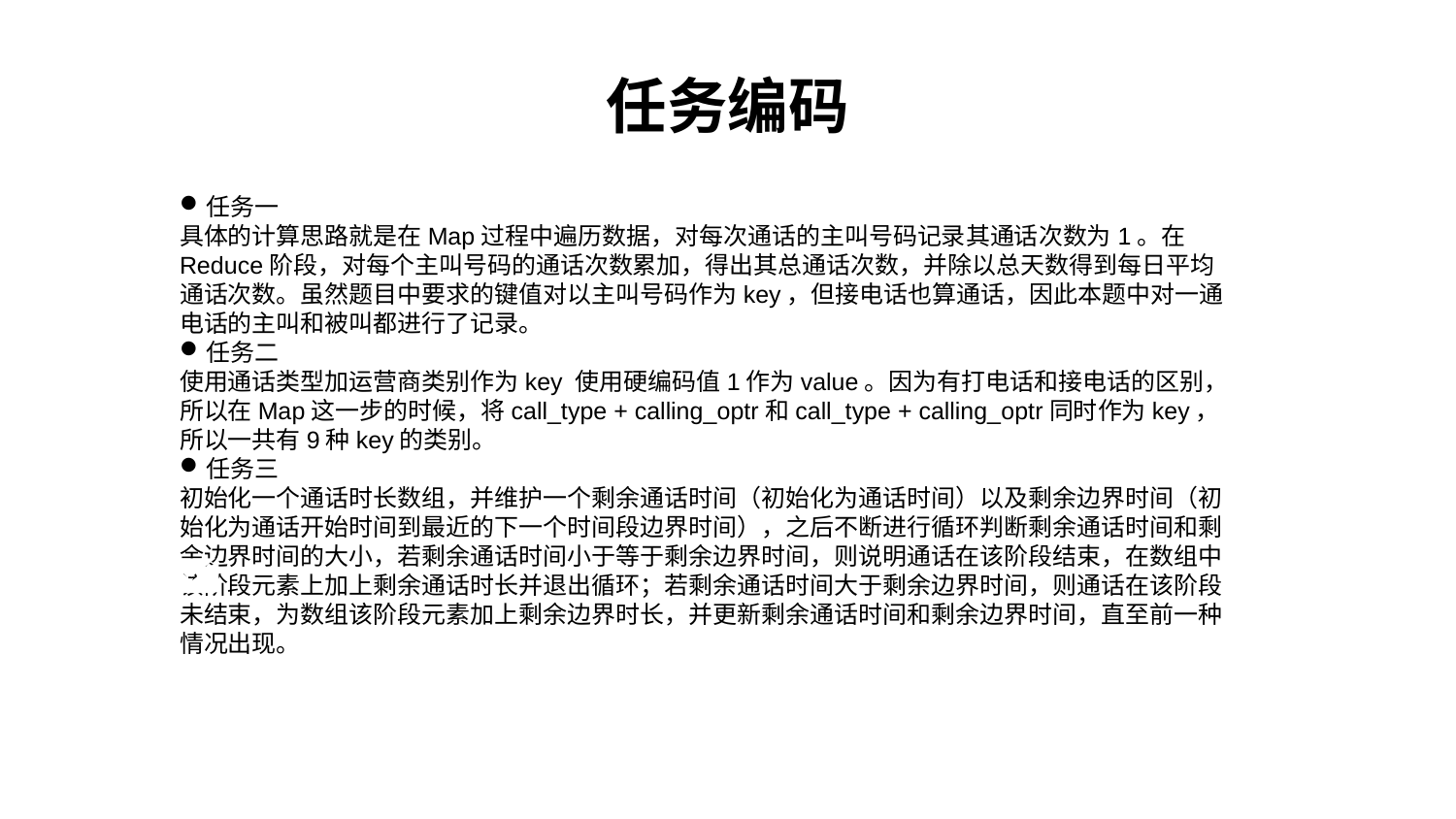

# 任务编码
任务一
具体的计算思路就是在Map过程中遍历数据，对每次通话的主叫号码记录其通话次数为1。在Reduce阶段，对每个主叫号码的通话次数累加，得出其总通话次数，并除以总天数得到每日平均通话次数。虽然题目中要求的键值对以主叫号码作为key，但接电话也算通话，因此本题中对一通电话的主叫和被叫都进行了记录。
任务二
使用通话类型加运营商类别作为key 使用硬编码值1作为value。因为有打电话和接电话的区别，所以在Map这一步的时候，将call_type + calling_optr和call_type + calling_optr同时作为key，所以一共有9种key的类别。
任务三
初始化一个通话时长数组，并维护一个剩余通话时间（初始化为通话时间）以及剩余边界时间（初始化为通话开始时间到最近的下一个时间段边界时间），之后不断进行循环判断剩余通话时间和剩余边界时间的大小，若剩余通话时间小于等于剩余边界时间，则说明通话在该阶段结束，在数组中该阶段元素上加上剩余通话时长并退出循环；若剩余通话时间大于剩余边界时间，则通话在该阶段未结束，为数组该阶段元素加上剩余边界时长，并更新剩余通话时间和剩余边界时间，直至前一种情况出现。